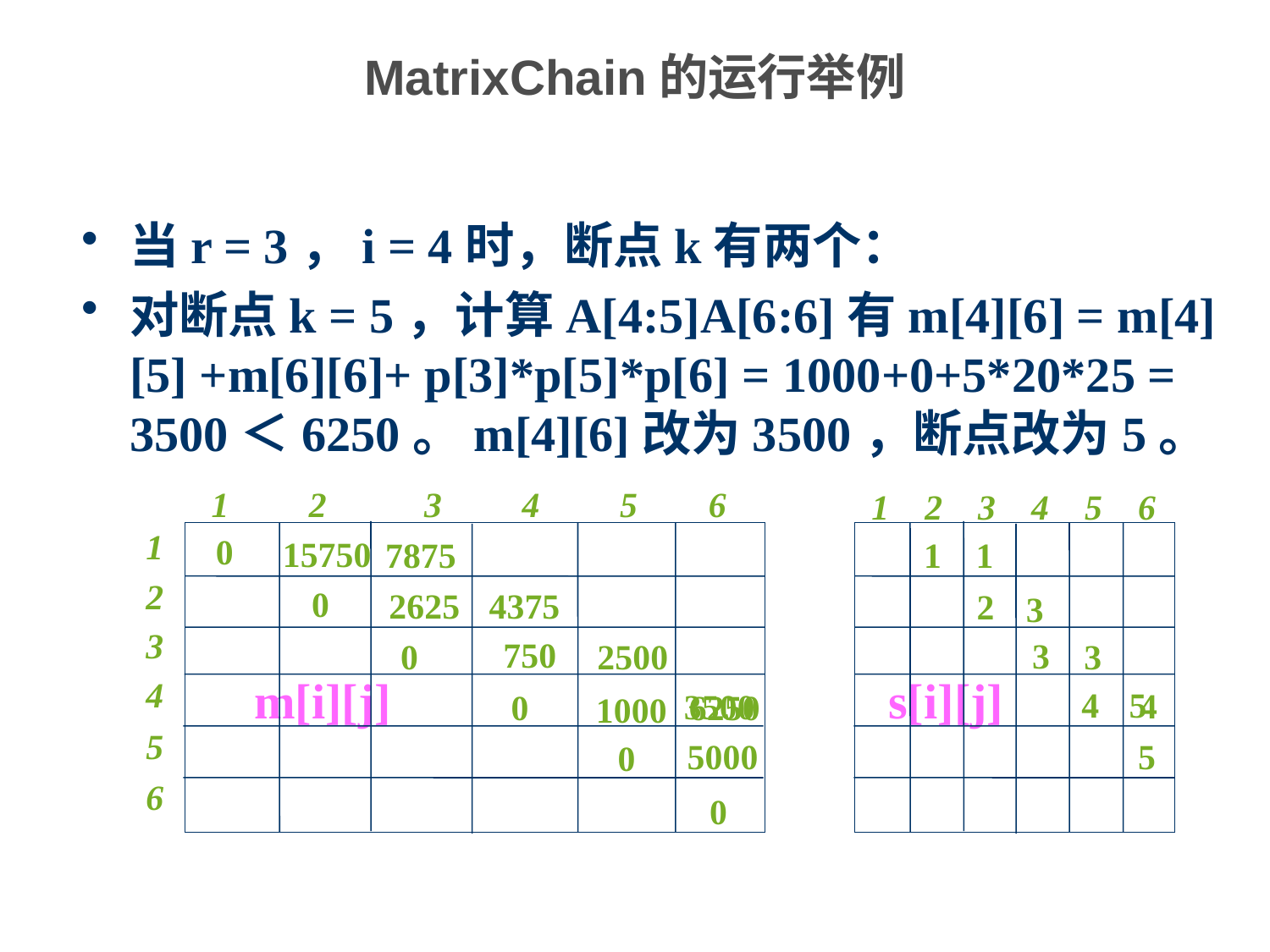

# MatrixChain的运行举例
当r = 3，i = 4时，断点k有两个：
对断点k = 5，计算A[4:5]A[6:6]有m[4][6] = m[4][5] +m[6][6]+ p[3]*p[5]*p[6] = 1000+0+5*20*25 = 3500＜6250。m[4][6]改为3500，断点改为5。

      1         2           3         4         5        6
1
2
3
4
5
6

m[i][j]
1    2    3    4    5    6

s[i][j]
0
15750
7875
1
1
0
2625
4375
2
3
750
3
2500
3
0
4
4
3500
6250
0
1000
5
5
5000
0
0